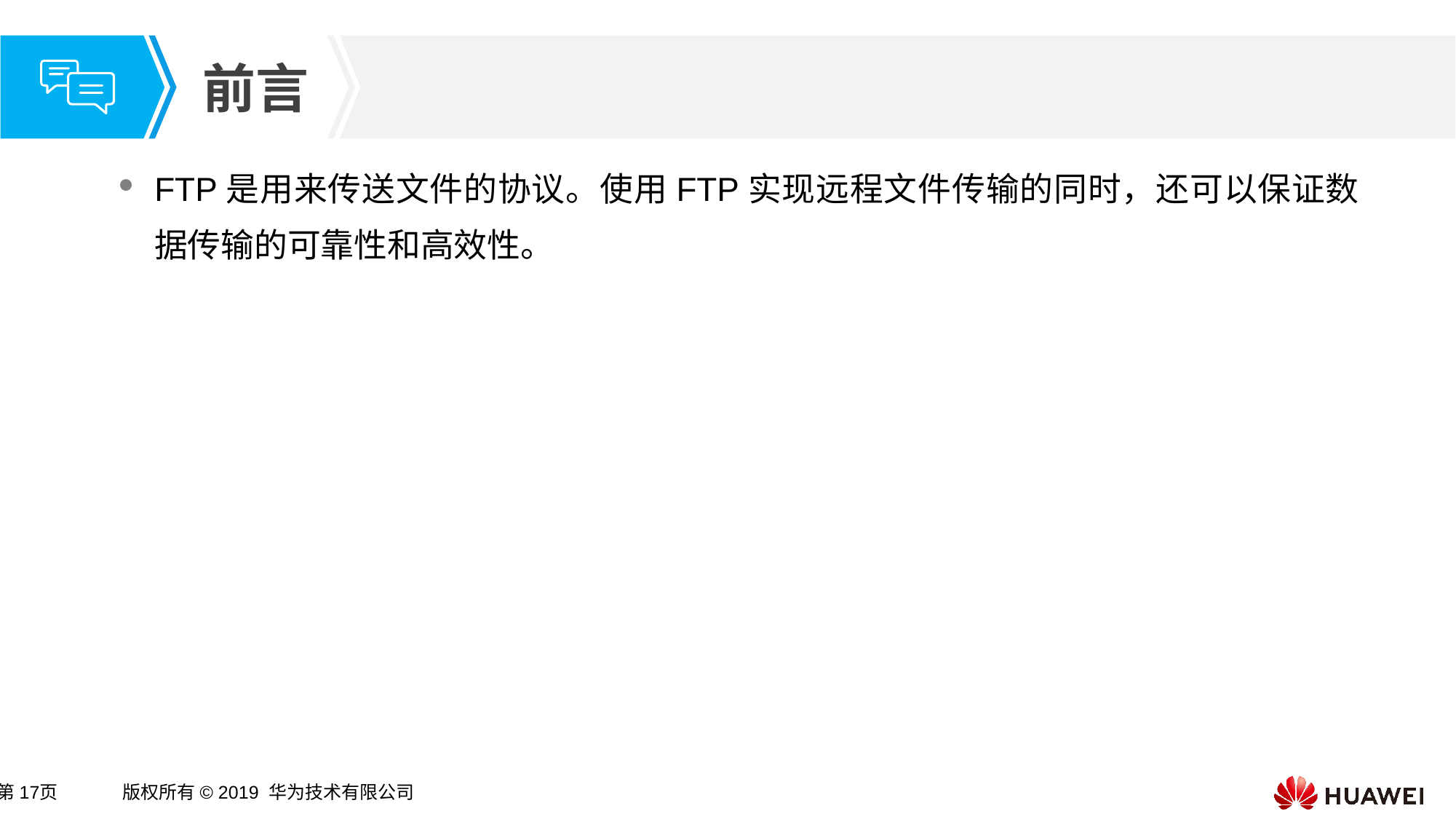

FTP是用来传送文件的协议。使用FTP实现远程文件传输的同时，还可以保证数据传输的可靠性和高效性。